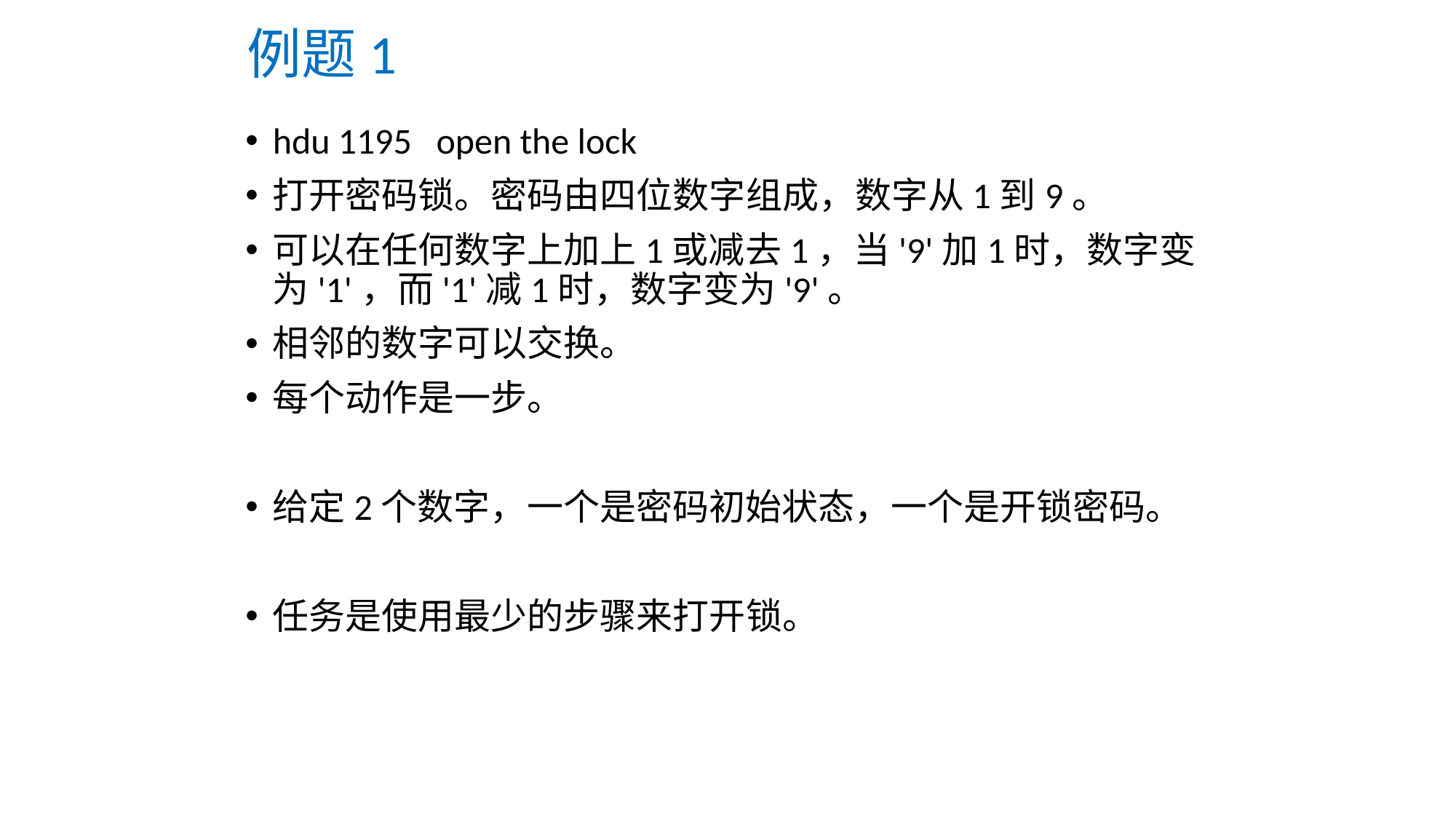

# 例题1
hdu 1195   open the lock
打开密码锁。密码由四位数字组成，数字从1到9。
可以在任何数字上加上1或减去1，当'9'加1时，数字变为'1'，而'1'减1时，数字变为'9'。
相邻的数字可以交换。
每个动作是一步。

给定2个数字，一个是密码初始状态，一个是开锁密码。

任务是使用最少的步骤来打开锁。